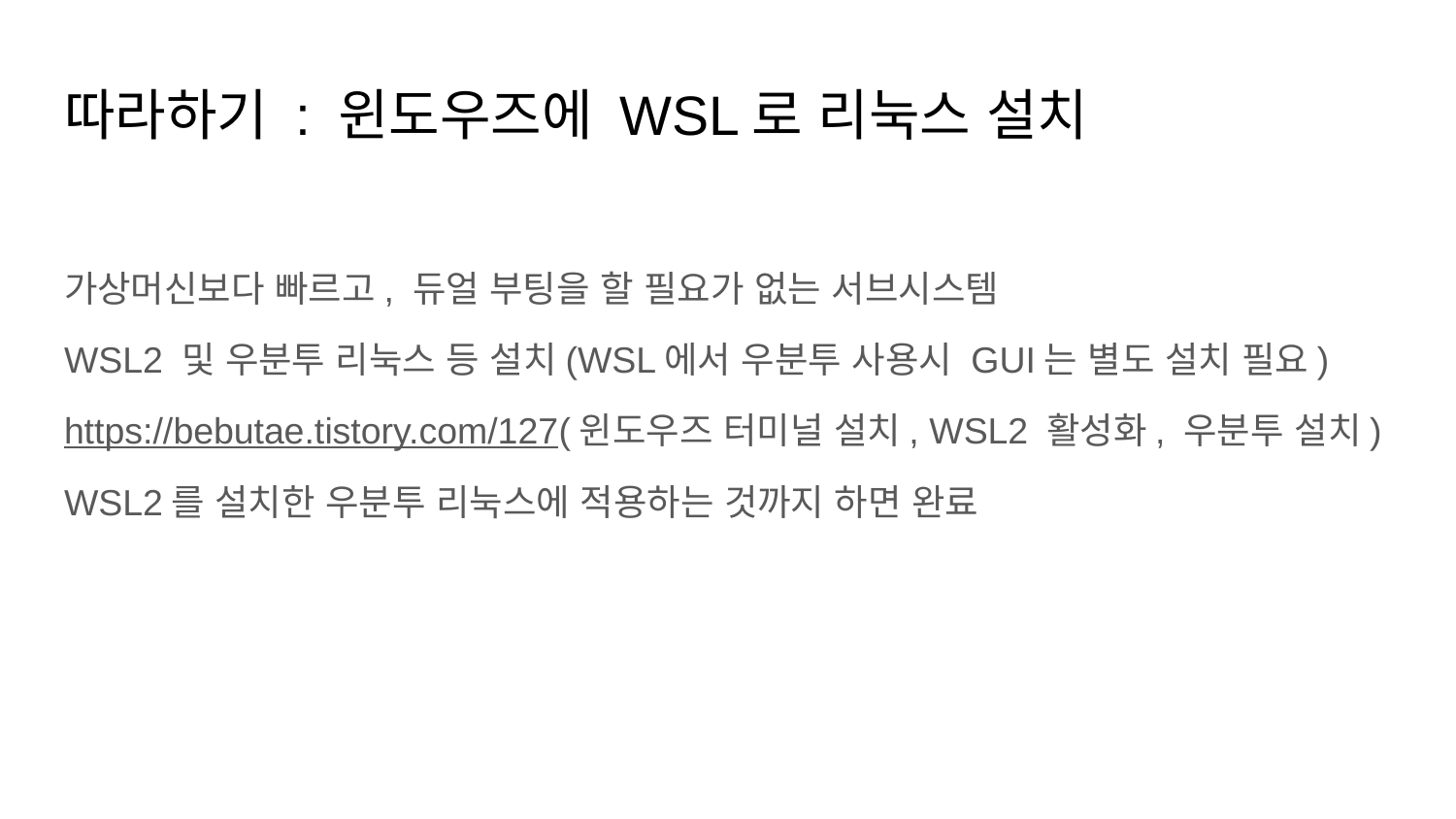

# 따라하기 : 윈도우즈에 WSL로 리눅스 설치

가상머신보다 빠르고, 듀얼 부팅을 할 필요가 없는 서브시스템
WSL2 및 우분투 리눅스 등 설치(WSL에서 우분투 사용시 GUI는 별도 설치 필요)
https://bebutae.tistory.com/127(윈도우즈 터미널 설치, WSL2 활성화, 우분투 설치)
WSL2를 설치한 우분투 리눅스에 적용하는 것까지 하면 완료